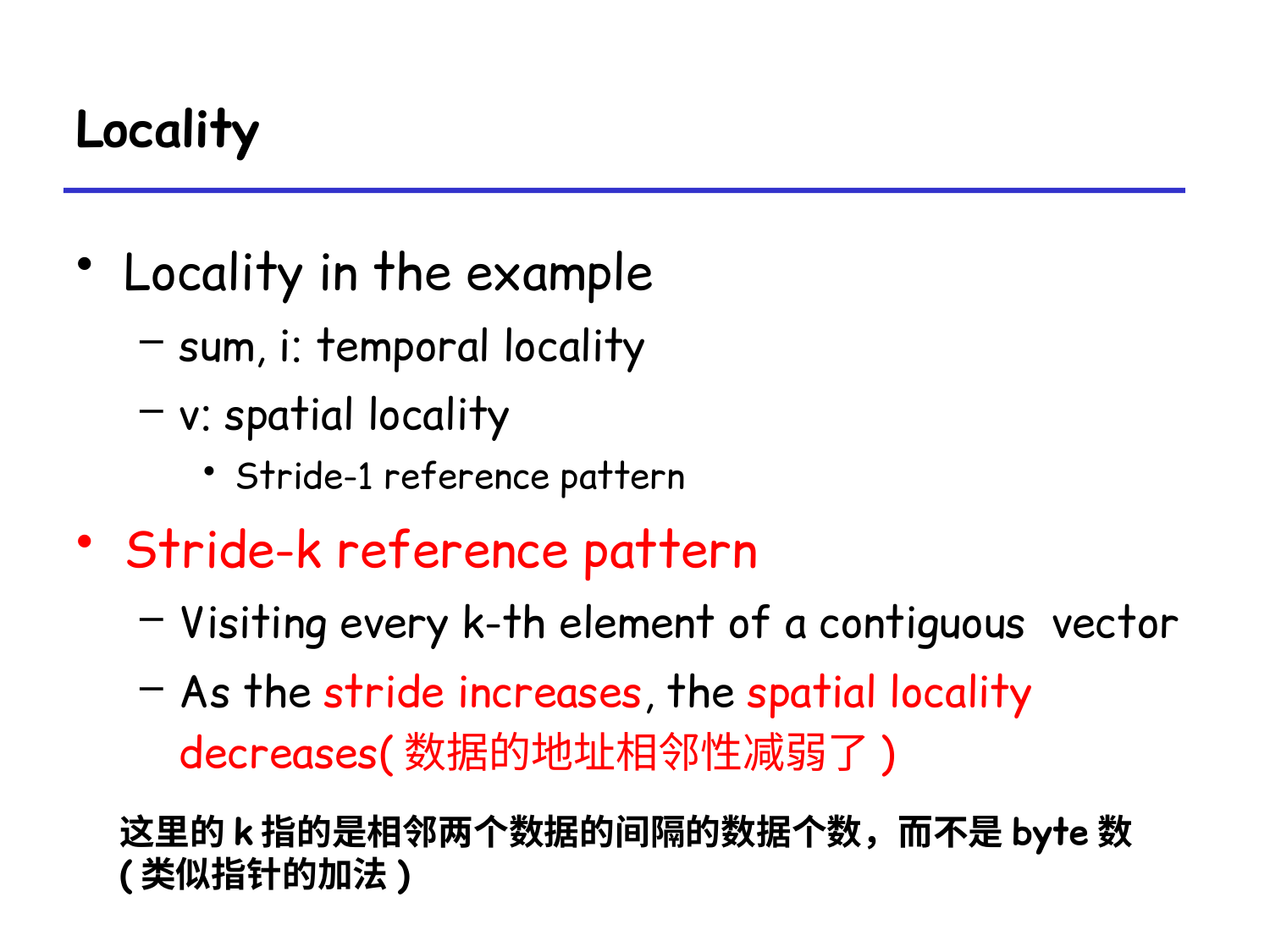

# Locality
Locality in the example
sum, i: temporal locality
v: spatial locality
Stride-1 reference pattern
Stride-k reference pattern
Visiting every k-th element of a contiguous  vector
As the stride increases, the spatial locality decreases(数据的地址相邻性减弱了)
这里的k指的是相邻两个数据的间隔的数据个数，而不是byte数
(类似指针的加法)
6